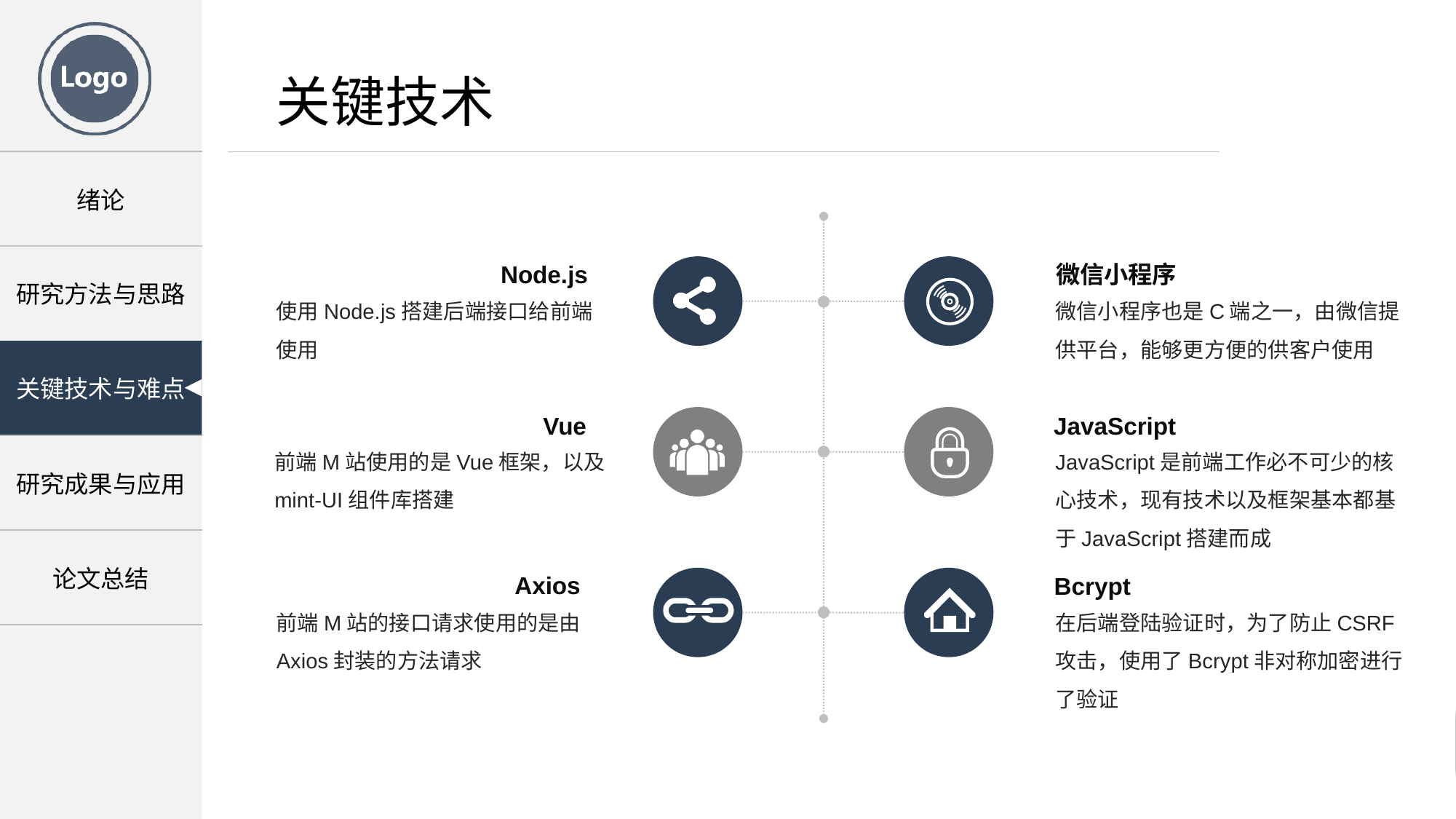

关键技术

微信小程序
微信小程序也是C端之一，由微信提供平台，能够更方便的供客户使用
Node.js
使用Node.js搭建后端接口给前端使用

Vue

前端M站使用的是Vue框架，以及mint-UI组件库搭建
JavaScript
JavaScript是前端工作必不可少的核心技术，现有技术以及框架基本都基于JavaScript搭建而成

前端M站的接口请求使用的是由Axios封装的方法请求
Axios

Bcrypt
在后端登陆验证时，为了防止CSRF攻击，使用了Bcrypt非对称加密进行了验证